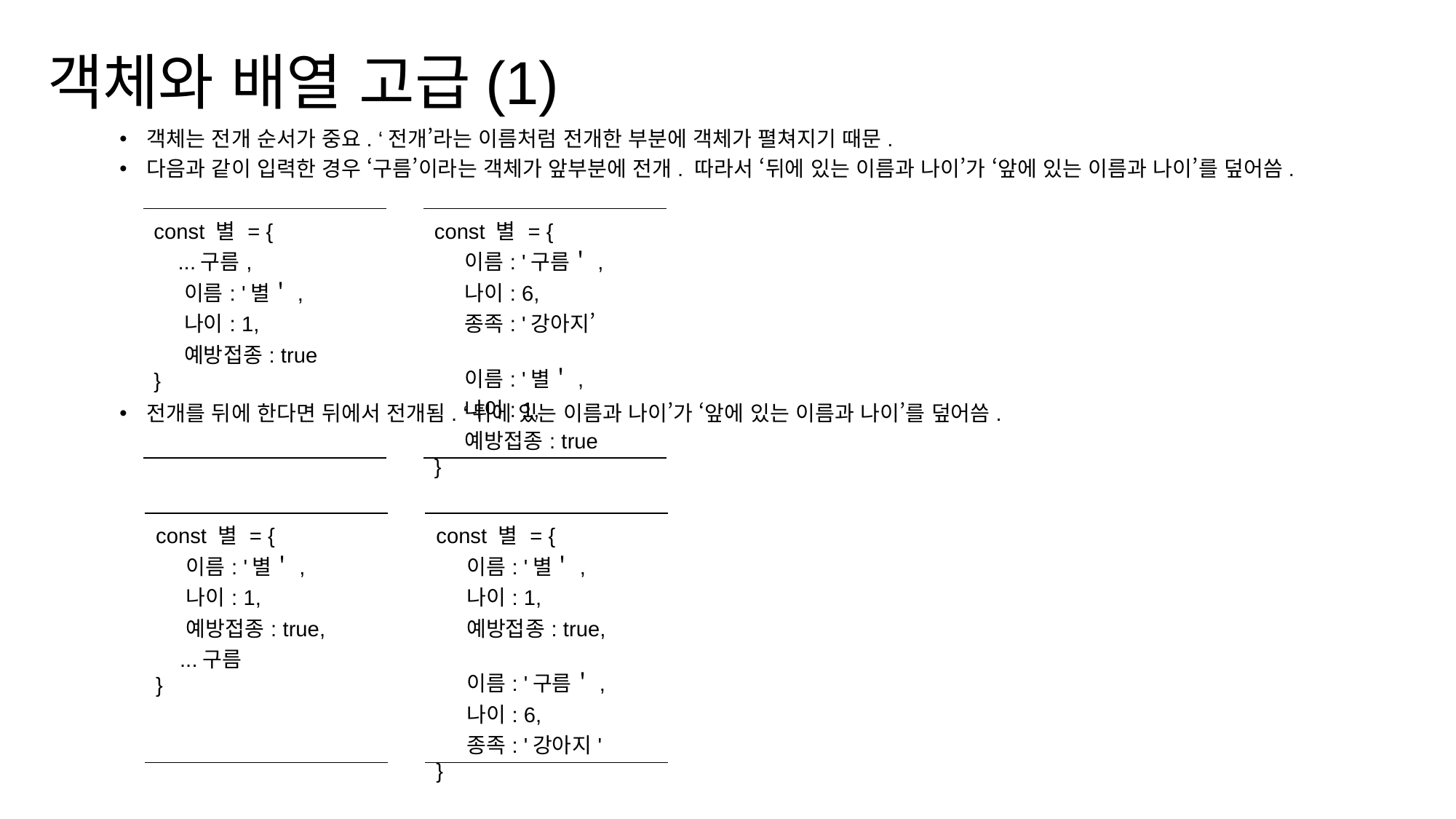

객체와 배열 고급(1)
객체는 전개 순서가 중요. ‘전개’라는 이름처럼 전개한 부분에 객체가 펼쳐지기 때문.
다음과 같이 입력한 경우 ‘구름’이라는 객체가 앞부분에 전개. 따라서 ‘뒤에 있는 이름과 나이’가 ‘앞에 있는 이름과 나이’를 덮어씀.

전개를 뒤에 한다면 뒤에서 전개됨. ‘뒤에 있는 이름과 나이’가 ‘앞에 있는 이름과 나이’를 덮어씀.

| const 별 = { ...구름, 이름: '별＇, 나이: 1, 예방접종: true } |
| --- |
| const 별 = { 이름: '구름＇, 나이: 6, 종족: '강아지’ 이름: '별＇, 나이: 1, 예방접종: true } |
| --- |
| const 별 = { 이름: '별＇, 나이: 1, 예방접종: true, ...구름 } |
| --- |
| const 별 = { 이름: '별＇, 나이: 1, 예방접종: true, 이름: '구름＇, 나이: 6, 종족: '강아지' } |
| --- |